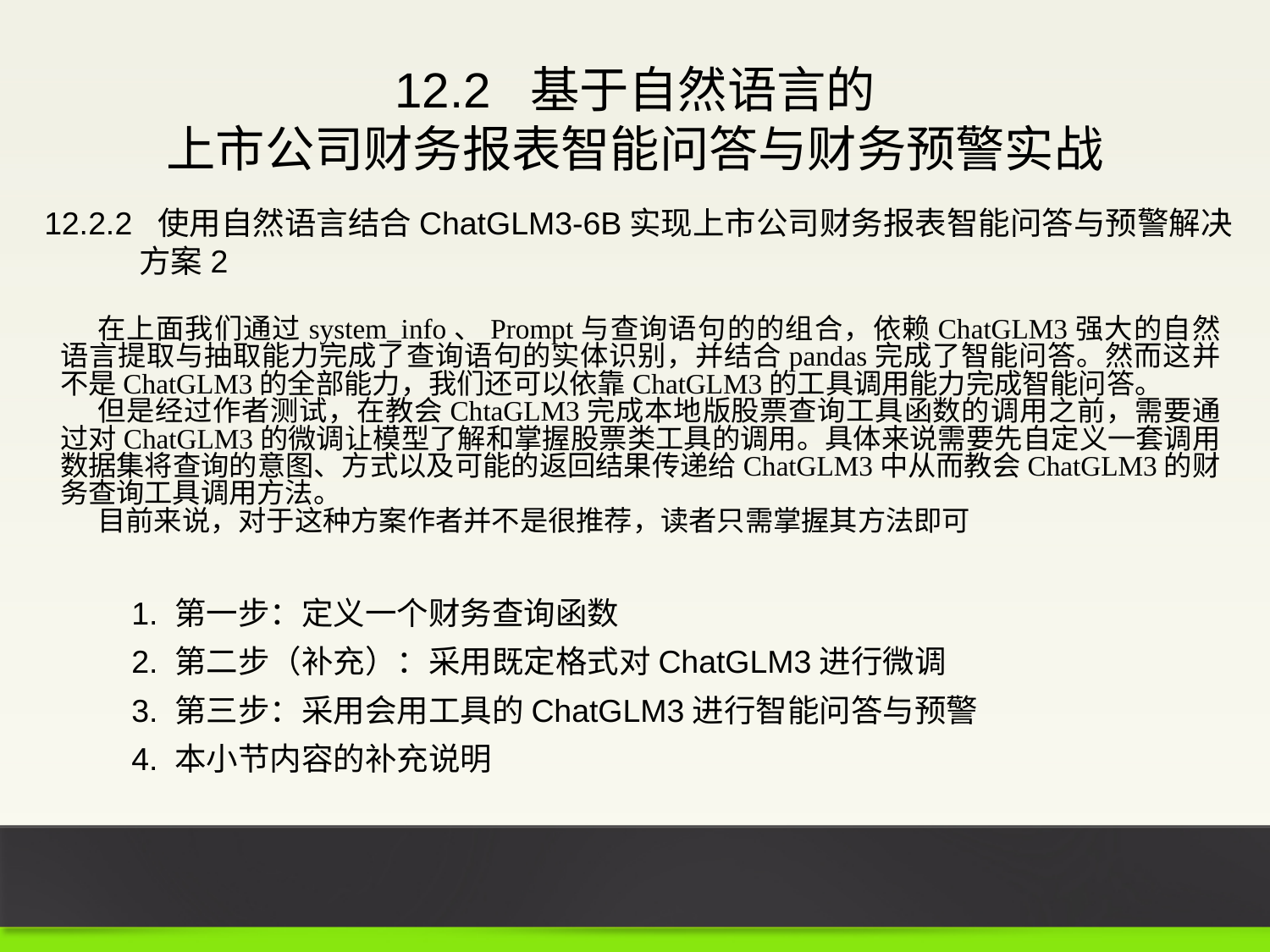

12.2  基于自然语言的
上市公司财务报表智能问答与财务预警实战
12.2.2  使用自然语言结合ChatGLM3-6B实现上市公司财务报表智能问答与预警解决方案2
在上面我们通过system_info、Prompt与查询语句的的组合，依赖ChatGLM3强大的自然语言提取与抽取能力完成了查询语句的实体识别，并结合pandas完成了智能问答。然而这并不是ChatGLM3的全部能力，我们还可以依靠ChatGLM3的工具调用能力完成智能问答。
但是经过作者测试，在教会ChtaGLM3完成本地版股票查询工具函数的调用之前，需要通过对ChatGLM3的微调让模型了解和掌握股票类工具的调用。具体来说需要先自定义一套调用数据集将查询的意图、方式以及可能的返回结果传递给ChatGLM3中从而教会ChatGLM3的财务查询工具调用方法。
目前来说，对于这种方案作者并不是很推荐，读者只需掌握其方法即可
1. 第一步：定义一个财务查询函数
2. 第二步（补充）：采用既定格式对ChatGLM3进行微调
3. 第三步：采用会用工具的ChatGLM3进行智能问答与预警
4. 本小节内容的补充说明